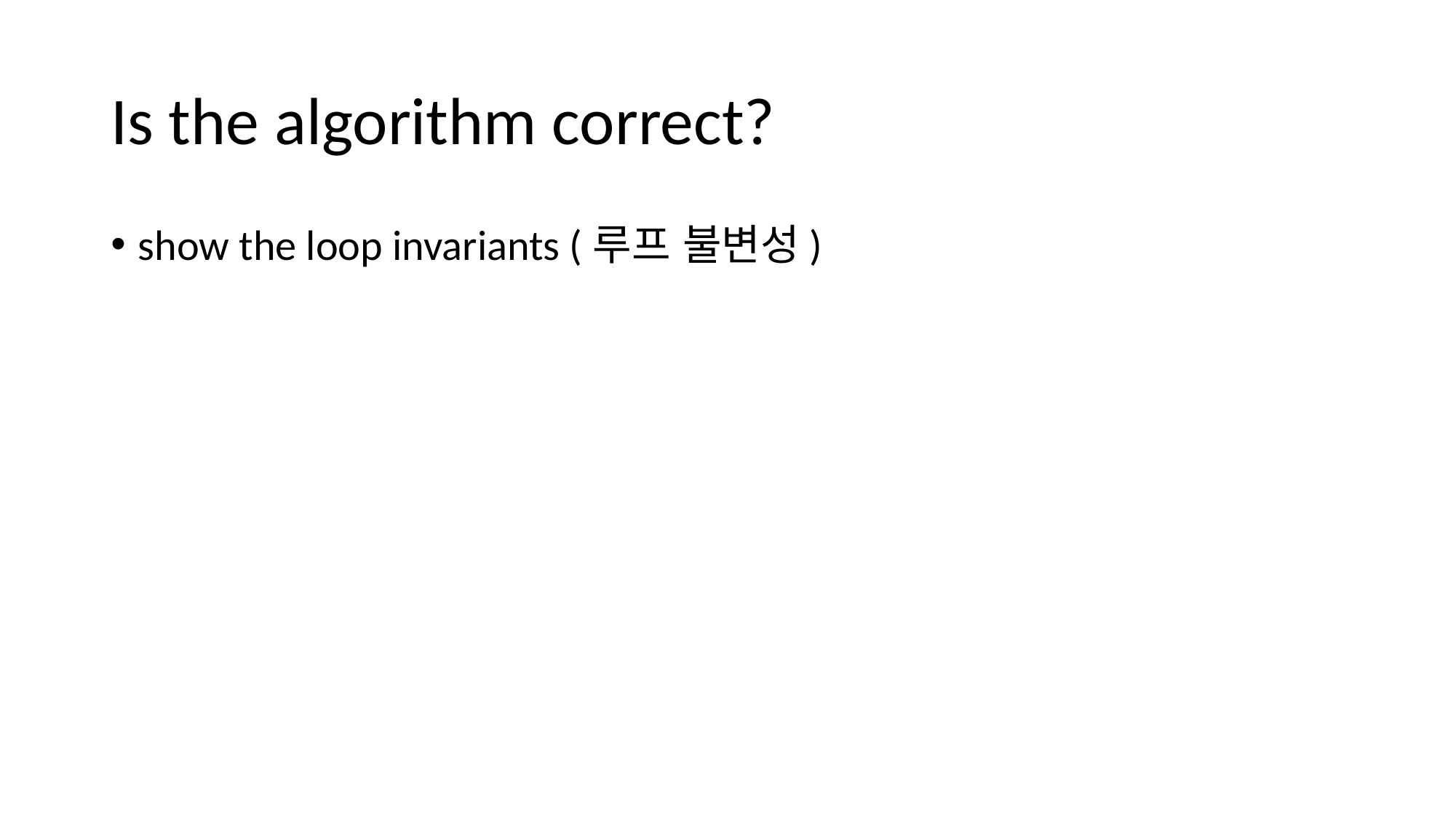

# Is the algorithm correct?
show the loop invariants (루프 불변성)